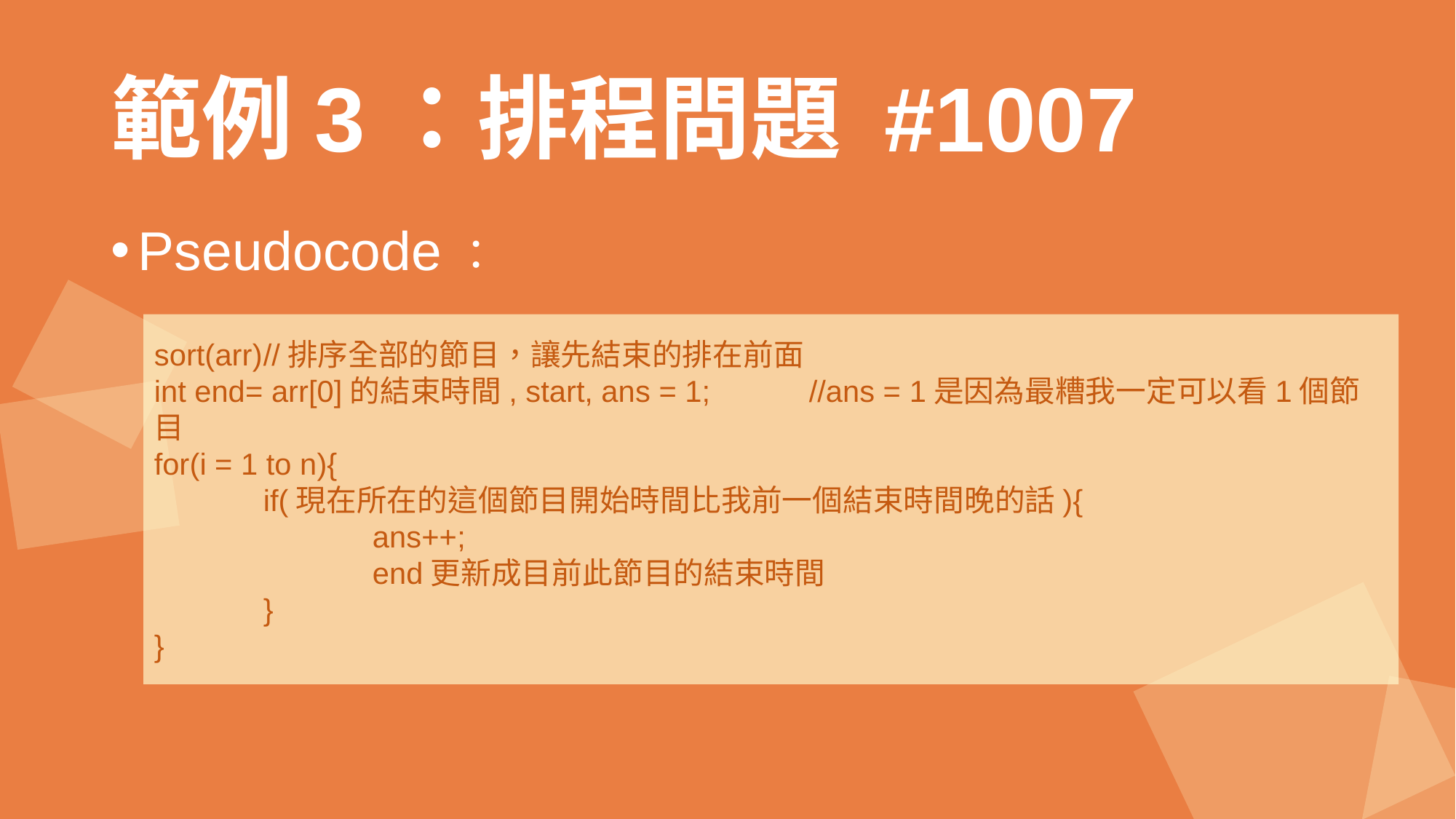

# 範例3：排程問題 #1007
Pseudocode：

sort(arr)	//排序全部的節目，讓先結束的排在前面
int end= arr[0]的結束時間, start, ans = 1;	//ans = 1是因為最糟我一定可以看1個節目
for(i = 1 to n){
	if(現在所在的這個節目開始時間比我前一個結束時間晚的話){
		ans++;
		end更新成目前此節目的結束時間
	}
}